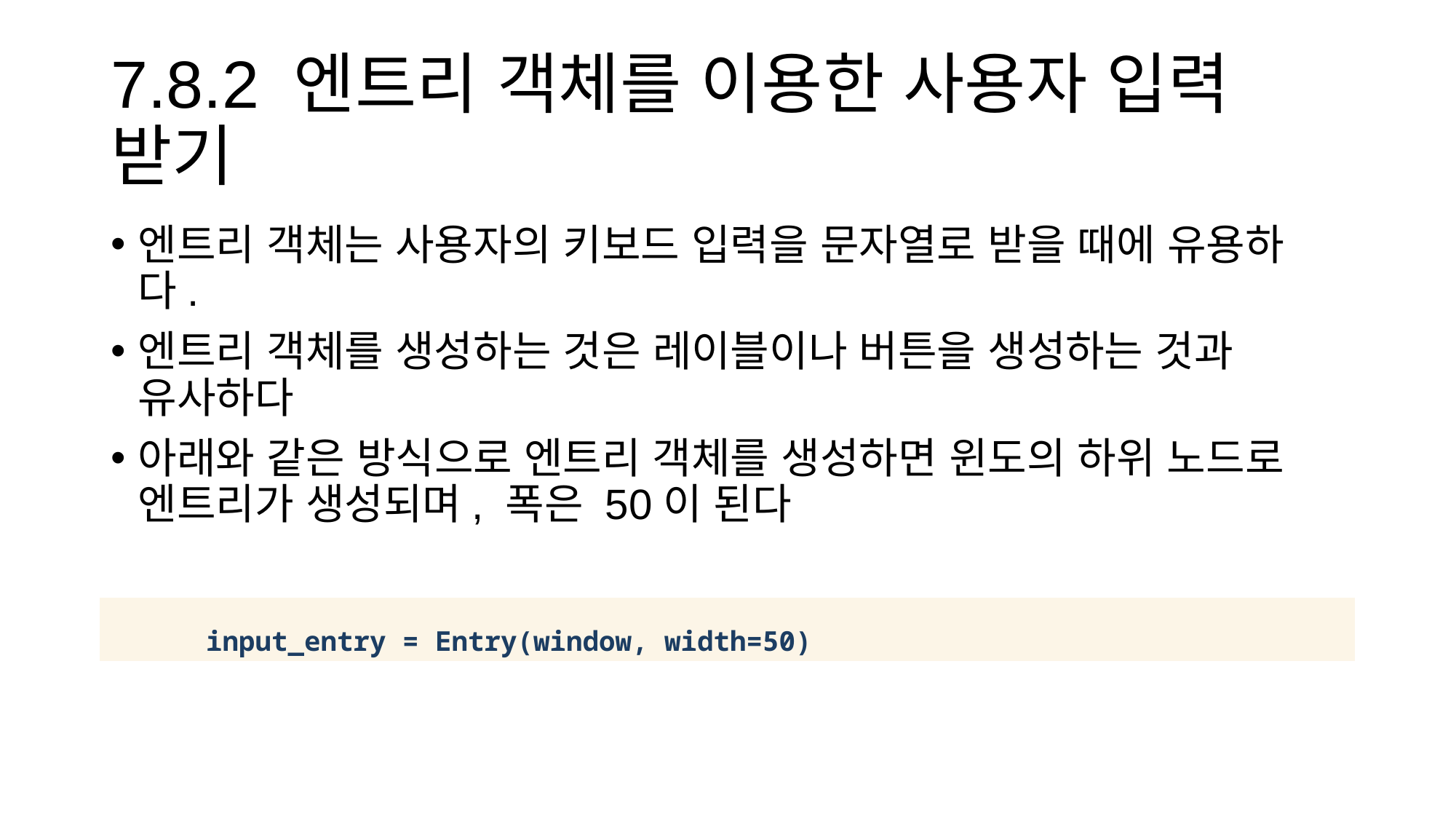

# 7.8.2 엔트리 객체를 이용한 사용자 입력 받기
엔트리 객체는 사용자의 키보드 입력을 문자열로 받을 때에 유용하다.
엔트리 객체를 생성하는 것은 레이블이나 버튼을 생성하는 것과 유사하다
아래와 같은 방식으로 엔트리 객체를 생성하면 윈도의 하위 노드로 엔트리가 생성되며, 폭은 50이 된다
| input\_entry = Entry(window, width=50) |
| --- |